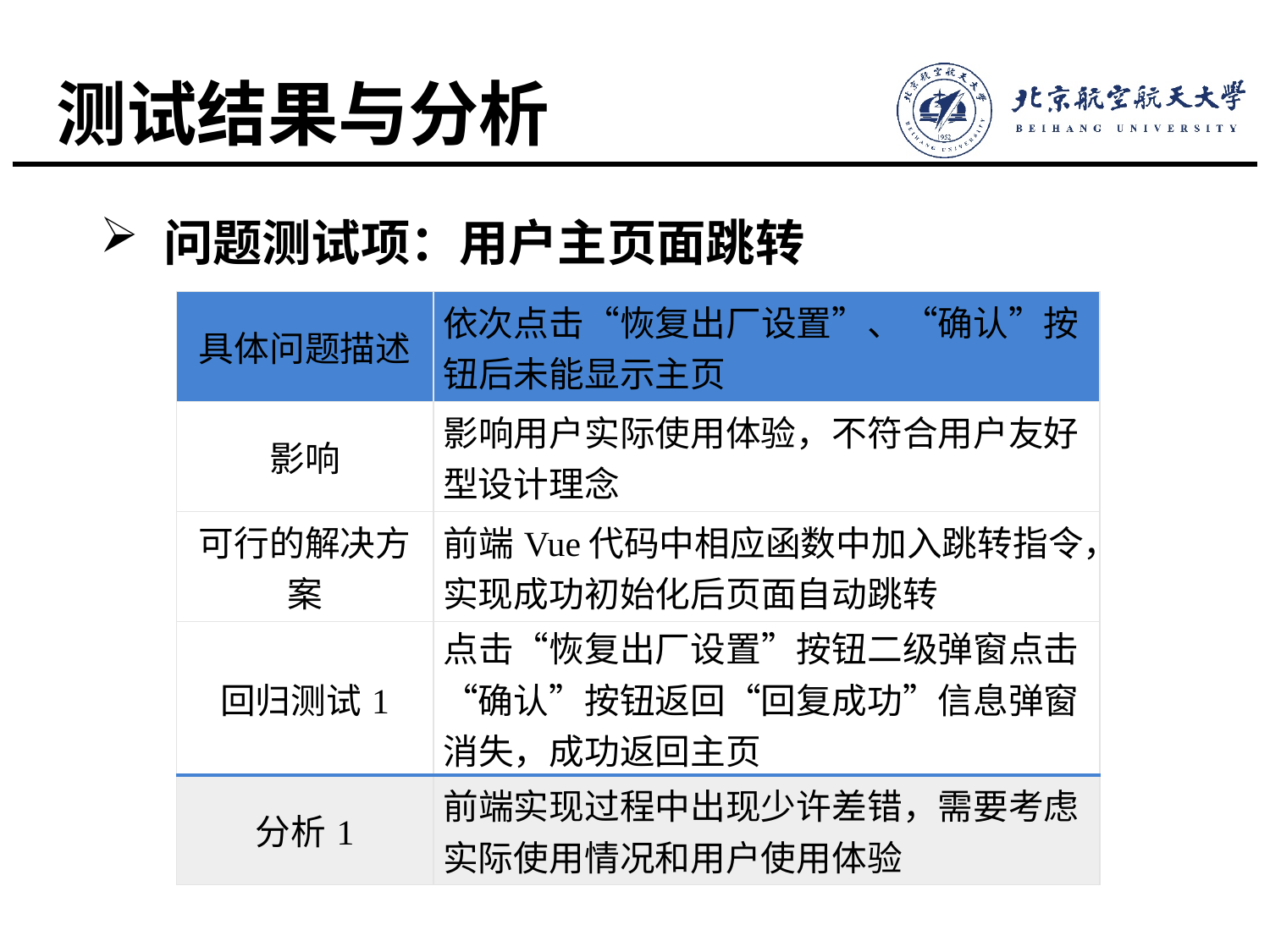

# 测试结果与分析
问题测试项：用户主页面跳转

| 具体问题描述 | 依次点击“恢复出厂设置”、“确认”按钮后未能显示主页 |
| --- | --- |
| 影响 | 影响用户实际使用体验，不符合用户友好型设计理念 |
| 可行的解决方案 | 前端Vue代码中相应函数中加入跳转指令，实现成功初始化后页面自动跳转 |
| 回归测试1 | 点击“恢复出厂设置”按钮二级弹窗点击“确认”按钮返回“回复成功”信息弹窗消失，成功返回主页 |
| 分析1 | 前端实现过程中出现少许差错，需要考虑实际使用情况和用户使用体验 |
28